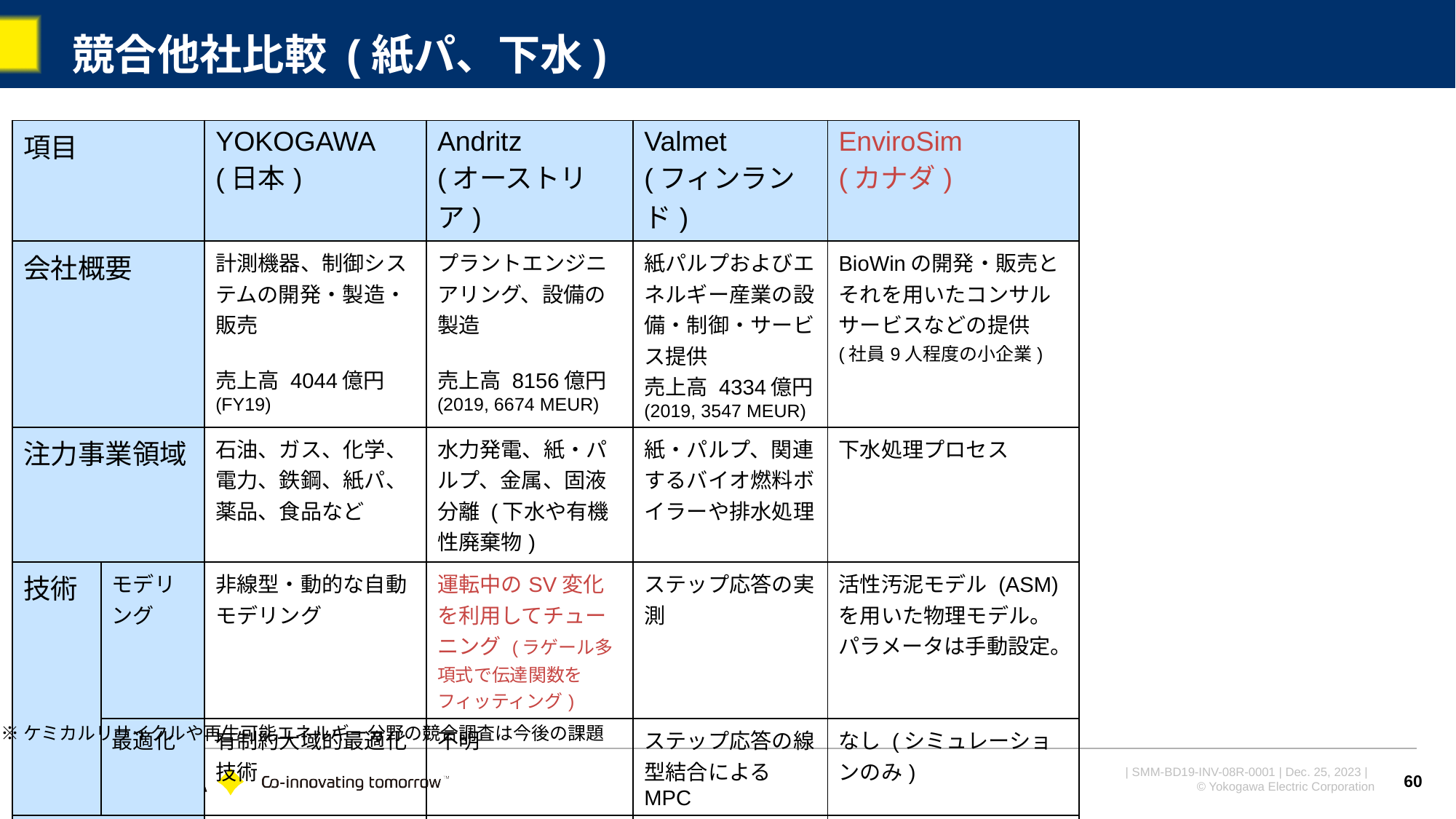

# 競合他社比較 (紙パ、下水)
| 項目 |  | YOKOGAWA (日本) | Andritz (オーストリア) | Valmet (フィンランド) | EnviroSim (カナダ) |
| --- | --- | --- | --- | --- | --- |
| 会社概要 |  | 計測機器、制御システムの開発・製造・販売 売上高 4044億円 (FY19) | プラントエンジニアリング、設備の製造 売上高 8156億円 (2019, 6674 MEUR) | 紙パルプおよびエネルギー産業の設備・制御・サービス提供 売上高 4334億円 (2019, 3547 MEUR) | BioWinの開発・販売とそれを用いたコンサルサービスなどの提供 (社員9人程度の小企業) |
| 注力事業領域 |  | 石油、ガス、化学、電力、鉄鋼、紙パ、薬品、食品など | 水力発電、紙・パルプ、金属、固液分離 (下水や有機性廃棄物) | 紙・パルプ、関連するバイオ燃料ボイラーや排水処理 | 下水処理プロセス |
| 技術 | モデリング | 非線型・動的な自動モデリング | 運転中のSV変化を利用してチューニング (ラゲール多項式で伝達関数をフィッティング) | ステップ応答の実測 | 活性汚泥モデル (ASM) を用いた物理モデル。パラメータは手動設定。 |
|  | 最適化 | 有制約大域的最適化技術 | 不明 | ステップ応答の線型結合によるMPC | なし (シミュレーションのみ) |
| 強み |  | DCSのインストールシェアが高く顧客の信頼を得る。 | 紙・パルプ生産設備をフルスコープで提供。設備知見あり。プラント全体のエンジも可。 | 紙・パルプ生産設備をフルスコープで提供。設備知見あり。 | ASMは国際水協会の提唱するモデルで広く認知。BioWinは設計者や運転管理者から支持を得ている。 |
※ケミカルリサイクルや再生可能エネルギー分野の競合調査は今後の課題
60